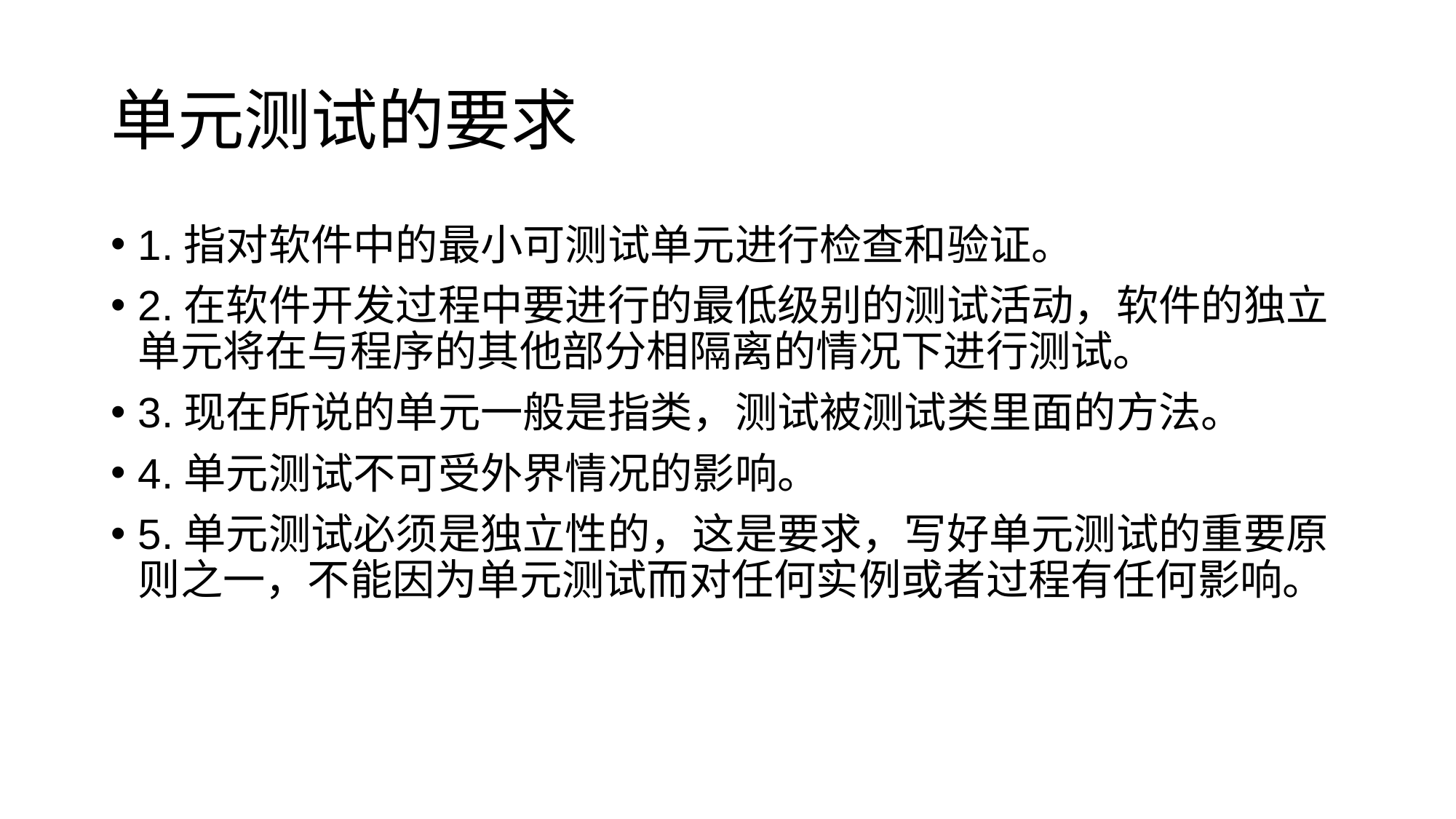

# 单元测试的要求
1.指对软件中的最小可测试单元进行检查和验证。
2.在软件开发过程中要进行的最低级别的测试活动，软件的独立单元将在与程序的其他部分相隔离的情况下进行测试。
3.现在所说的单元一般是指类，测试被测试类里面的方法。
4.单元测试不可受外界情况的影响。
5.单元测试必须是独立性的，这是要求，写好单元测试的重要原则之一，不能因为单元测试而对任何实例或者过程有任何影响。